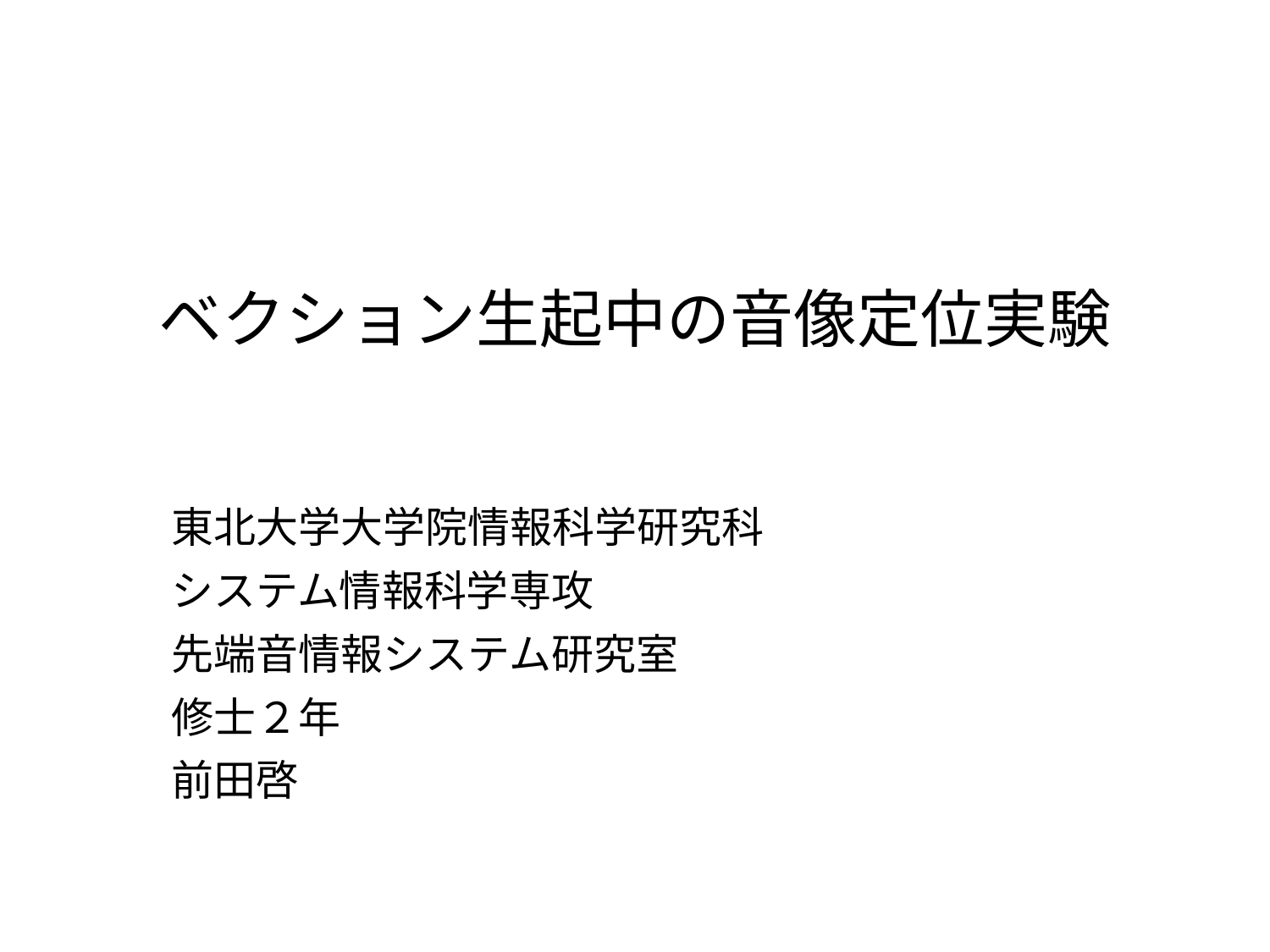

# ベクション生起中の音像定位実験
東北大学大学院情報科学研究科
システム情報科学専攻
先端音情報システム研究室
修士２年
前田啓